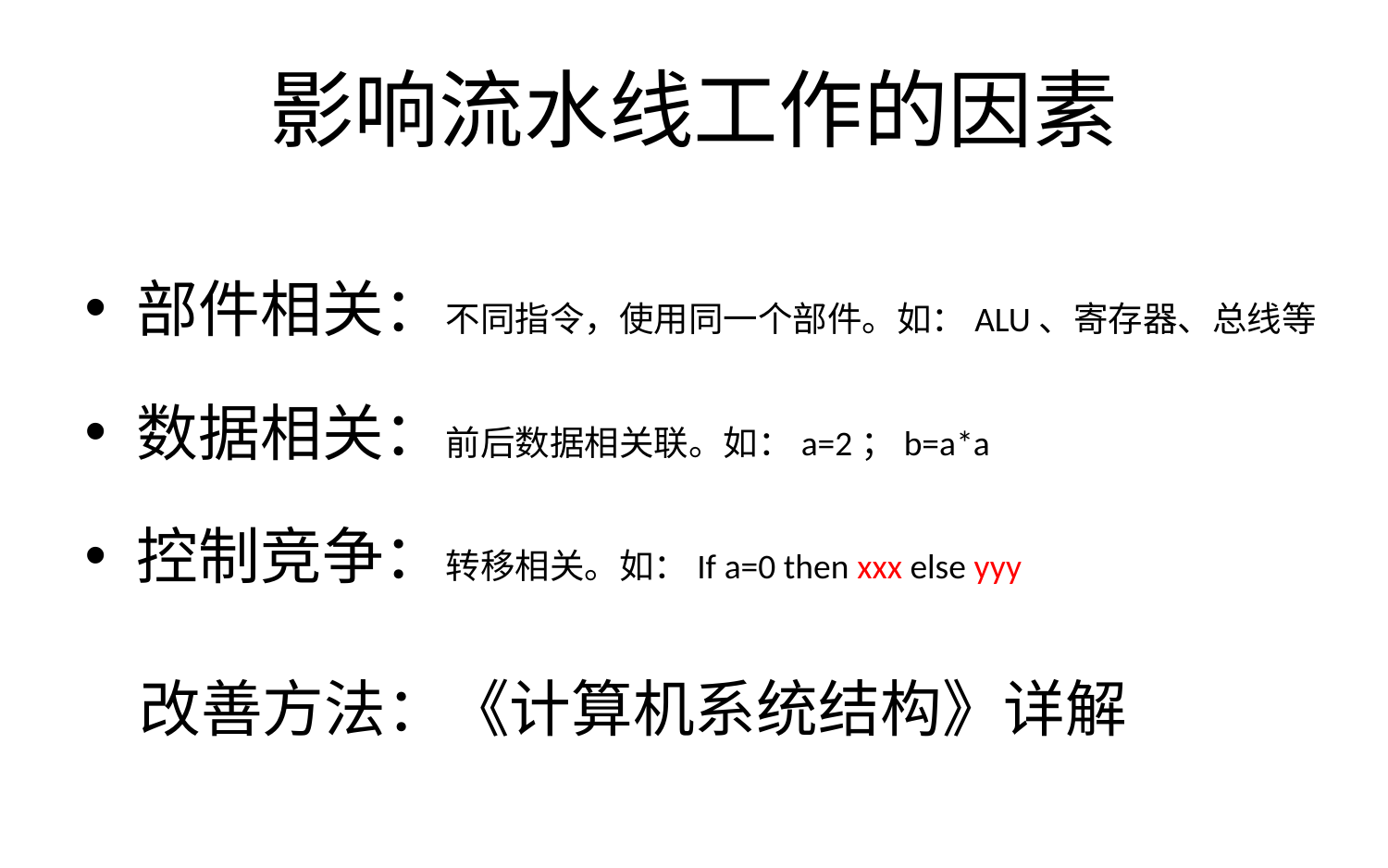

# 影响流水线工作的因素
部件相关：不同指令，使用同一个部件。如：ALU、寄存器、总线等
数据相关：前后数据相关联。如：a=2；b=a*a
控制竞争：转移相关。如：If a=0 then xxx else yyy
改善方法：《计算机系统结构》详解